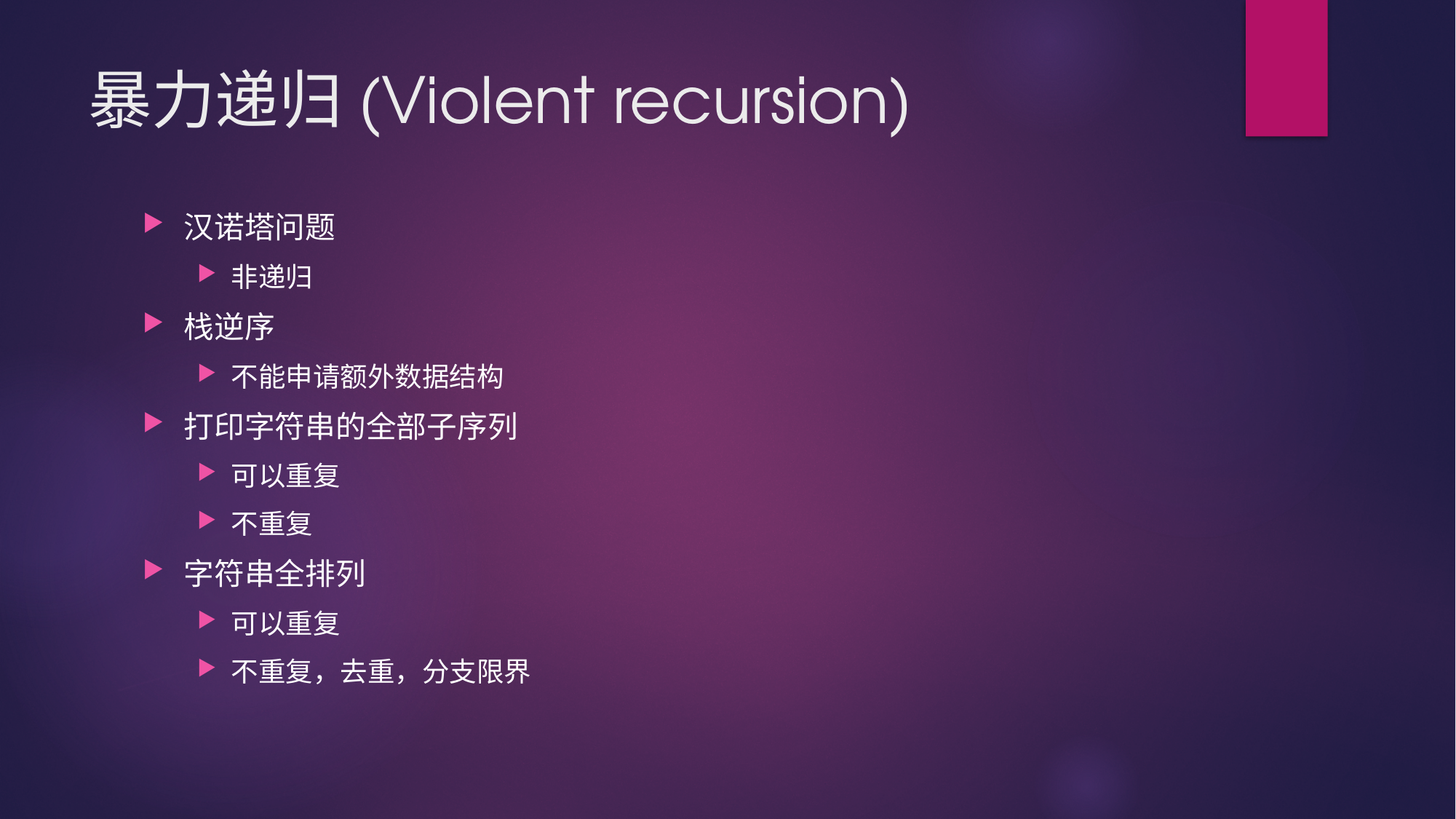

# 暴力递归(Violent recursion)
汉诺塔问题
非递归
栈逆序
不能申请额外数据结构
打印字符串的全部子序列
可以重复
不重复
字符串全排列
可以重复
不重复，去重，分支限界